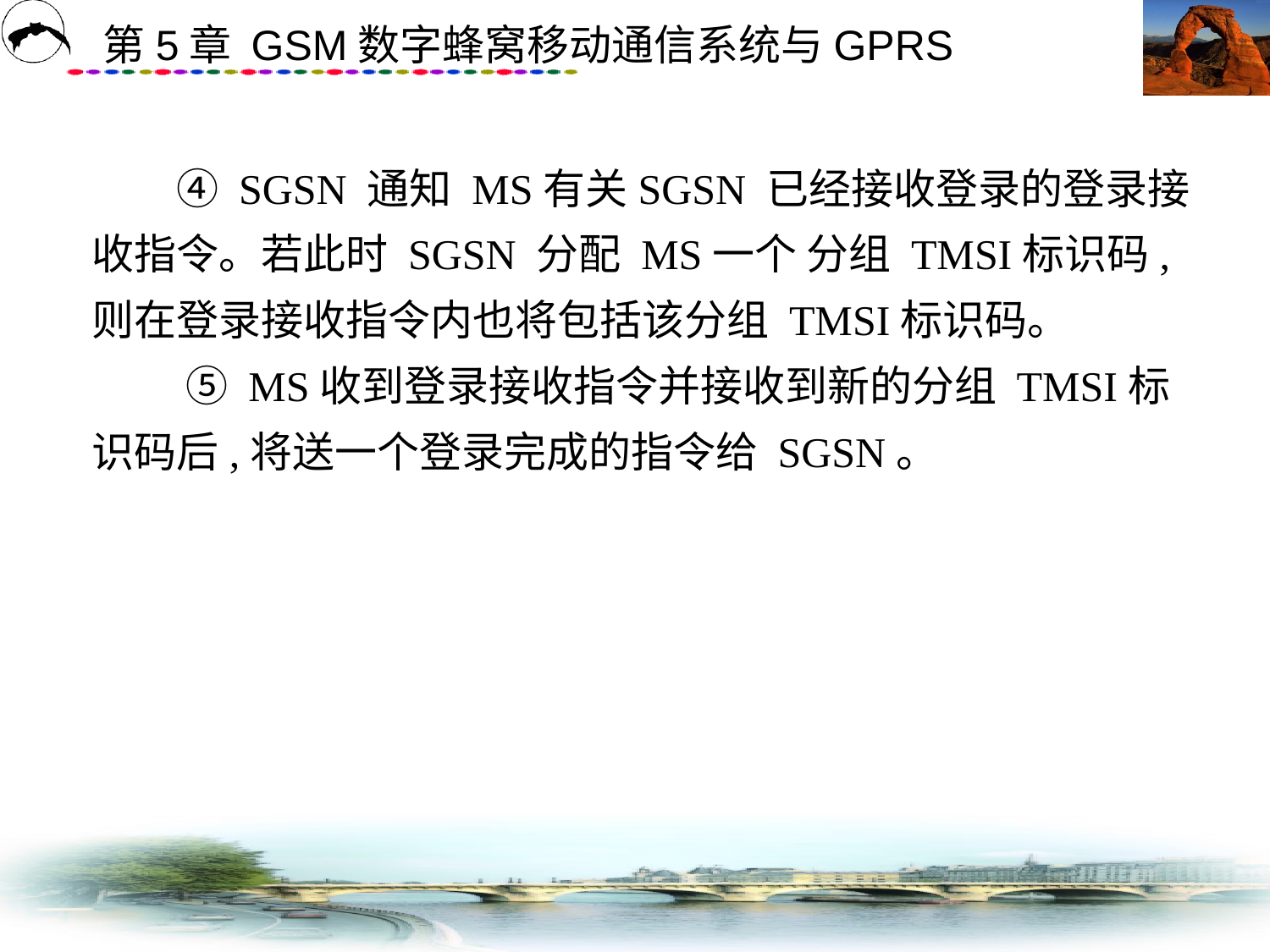

# ④ SGSN 通知 MS有关SGSN 已经接收登录的登录接收指令。若此时 SGSN 分配 MS一个 分组 TMSI标识码,则在登录接收指令内也将包括该分组 TMSI标识码。 　　 ⑤ MS收到登录接收指令并接收到新的分组 TMSI标识码后,将送一个登录完成的指令给 SGSN。